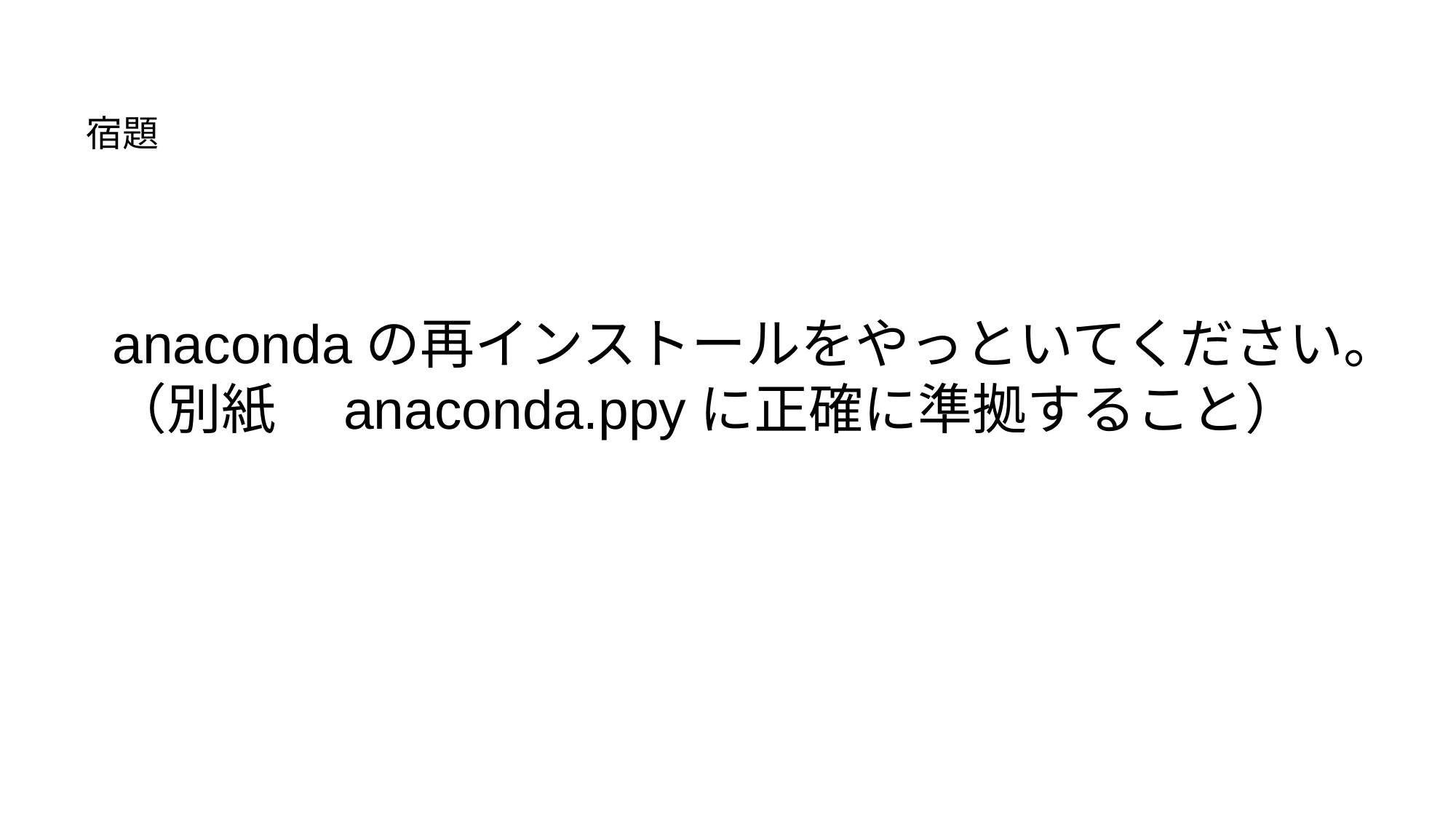

宿題
anacondaの再インストールをやっといてください。
（別紙　anaconda.ppyに正確に準拠すること）